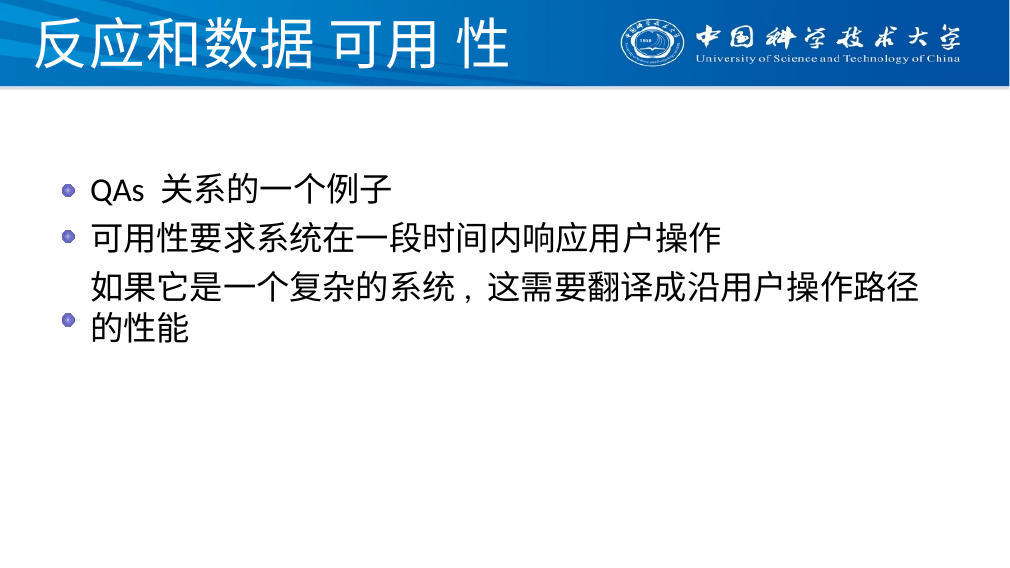

# 反应和数据 可用 性
QAs 关系的一个例子
可用性要求系统在一段时间内响应用户操作
如果它是一个复杂的系统, 这需要翻译成沿用户操作路径的性能